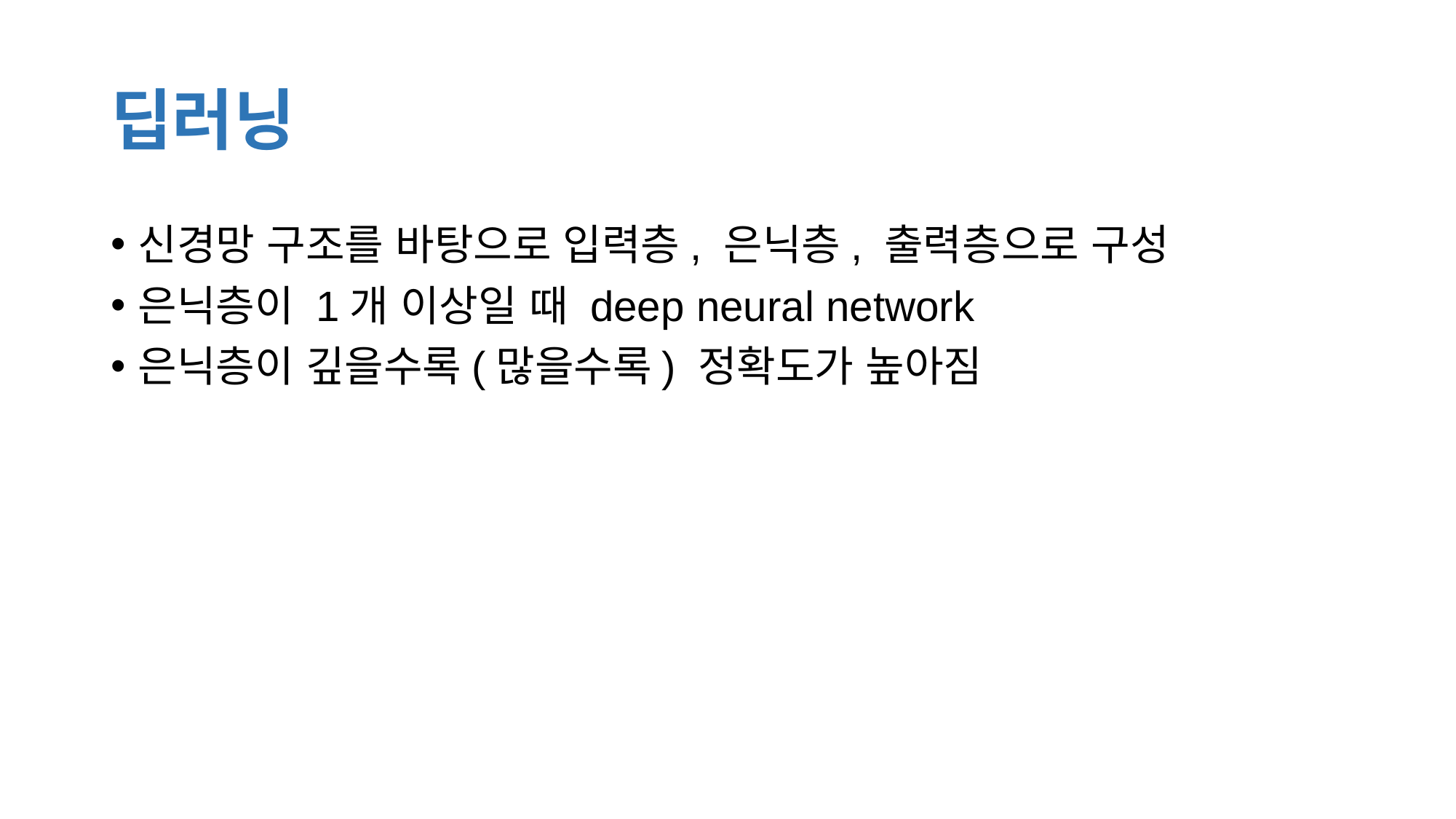

# 딥러닝
신경망 구조를 바탕으로 입력층, 은닉층, 출력층으로 구성
은닉층이 1개 이상일 때 deep neural network
은닉층이 깊을수록(많을수록) 정확도가 높아짐